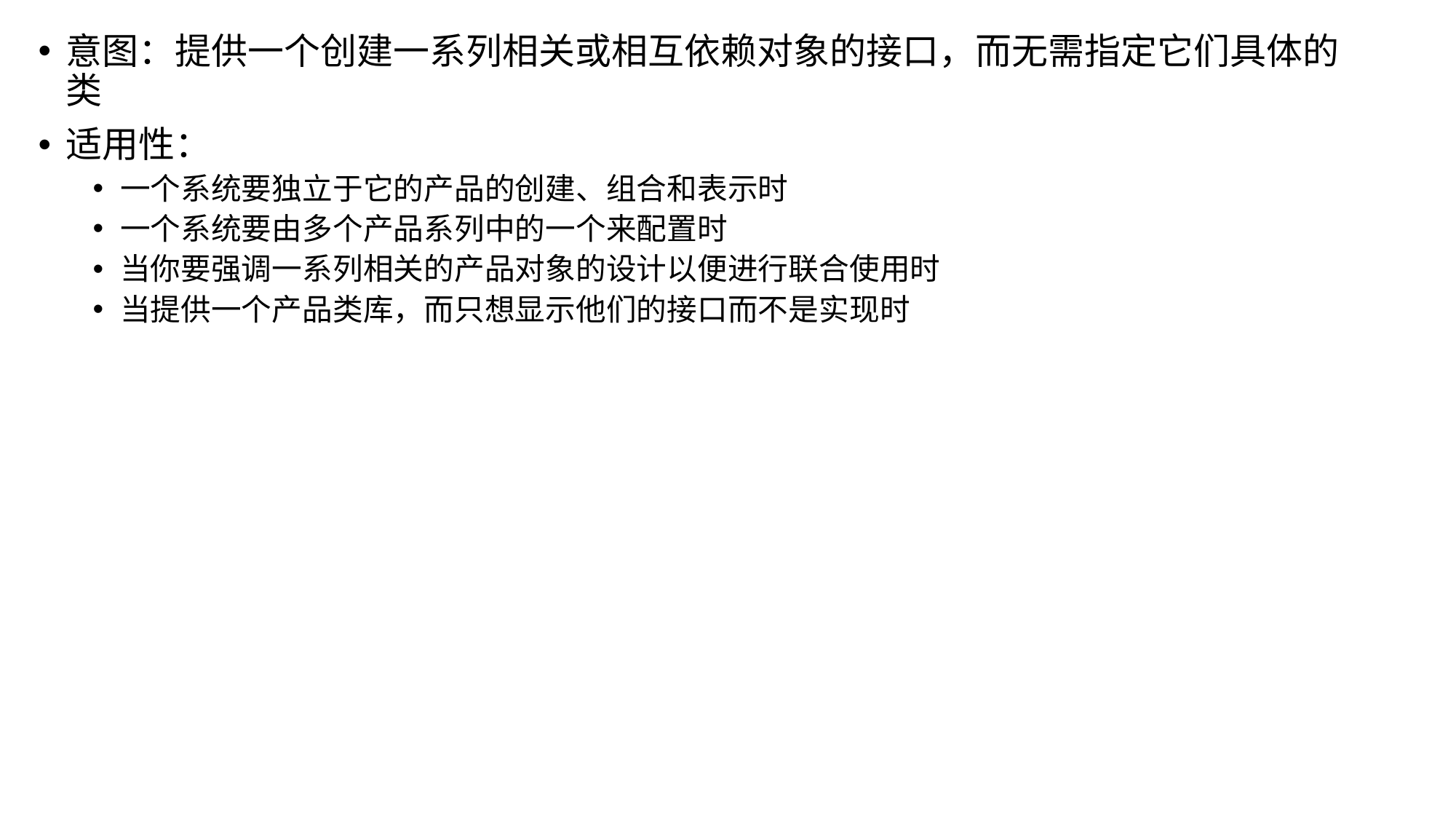

意图：提供一个创建一系列相关或相互依赖对象的接口，而无需指定它们具体的类
适用性：
一个系统要独立于它的产品的创建、组合和表示时
一个系统要由多个产品系列中的一个来配置时
当你要强调一系列相关的产品对象的设计以便进行联合使用时
当提供一个产品类库，而只想显示他们的接口而不是实现时